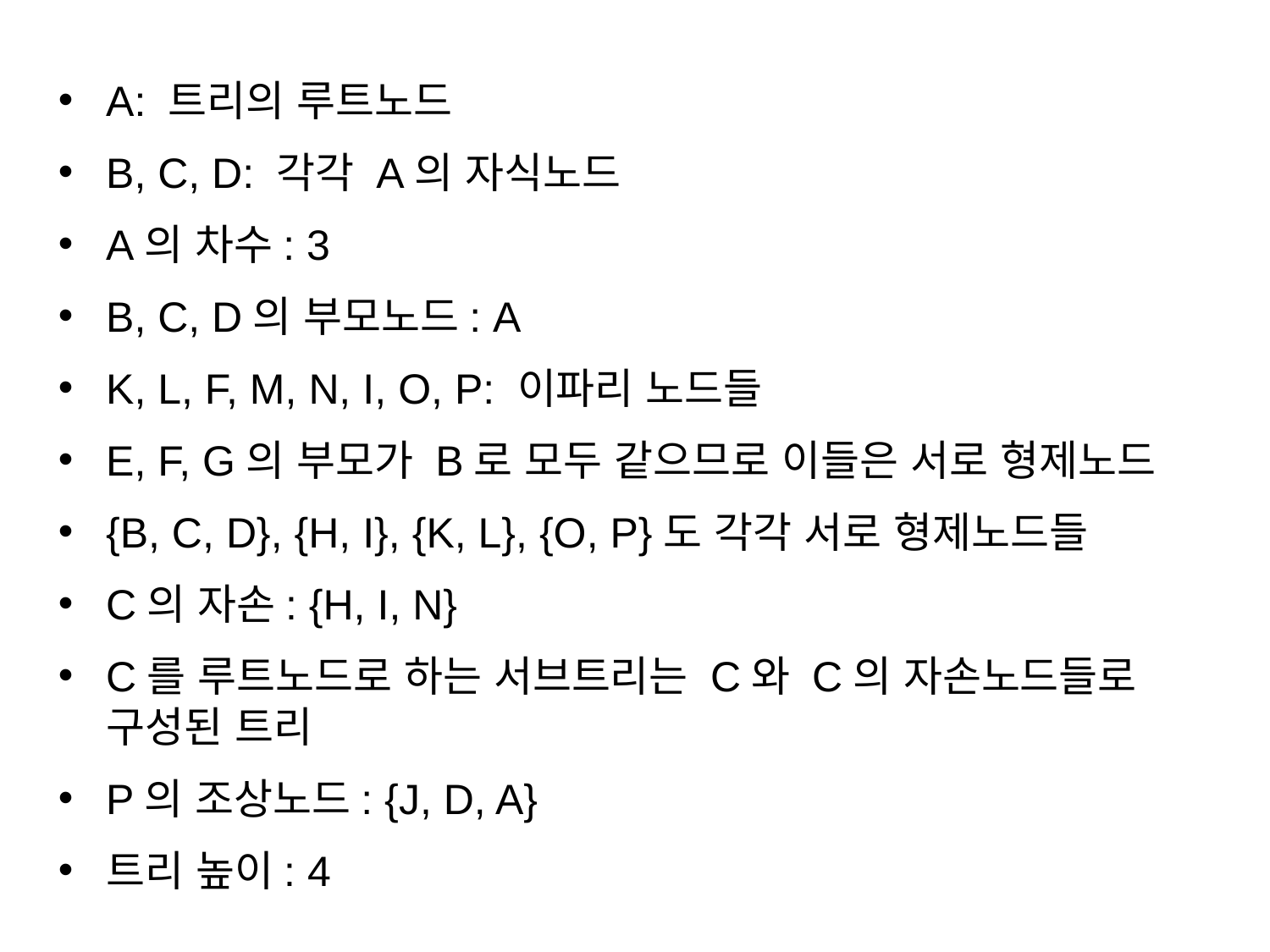

A: 트리의 루트노드
B, C, D: 각각 A의 자식노드
A의 차수: 3
B, C, D의 부모노드: A
K, L, F, M, N, I, O, P: 이파리 노드들
E, F, G의 부모가 B로 모두 같으므로 이들은 서로 형제노드
{B, C, D}, {H, I}, {K, L}, {O, P}도 각각 서로 형제노드들
C의 자손: {H, I, N}
C를 루트노드로 하는 서브트리는 C와 C의 자손노드들로 구성된 트리
P의 조상노드: {J, D, A}
트리 높이: 4